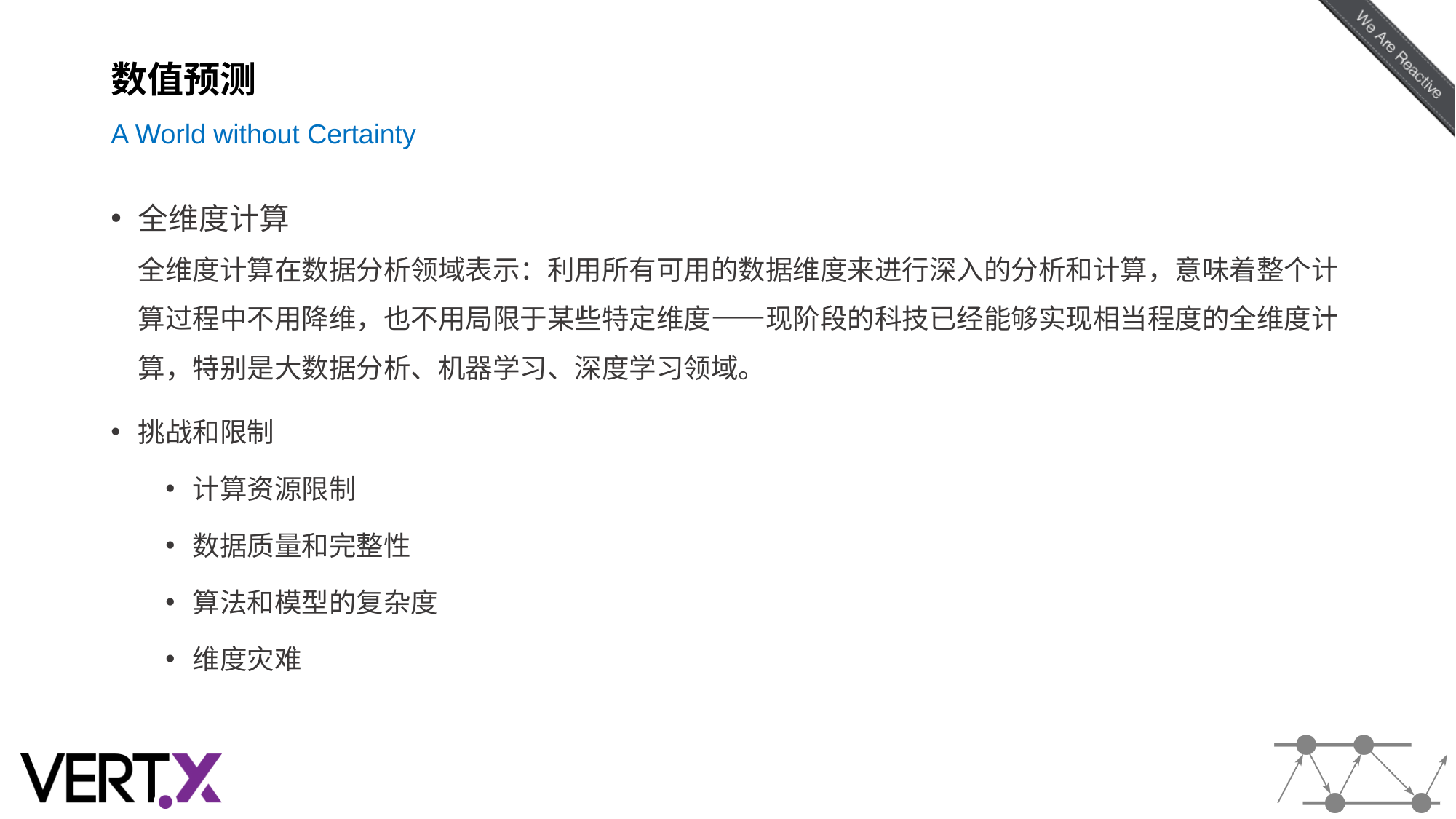

# 数值预测 A World without Certainty
全维度计算
全维度计算在数据分析领域表示：利用所有可用的数据维度来进行深入的分析和计算，意味着整个计算过程中不用降维，也不用局限于某些特定维度——现阶段的科技已经能够实现相当程度的全维度计算，特别是大数据分析、机器学习、深度学习领域。
挑战和限制
计算资源限制
数据质量和完整性
算法和模型的复杂度
维度灾难